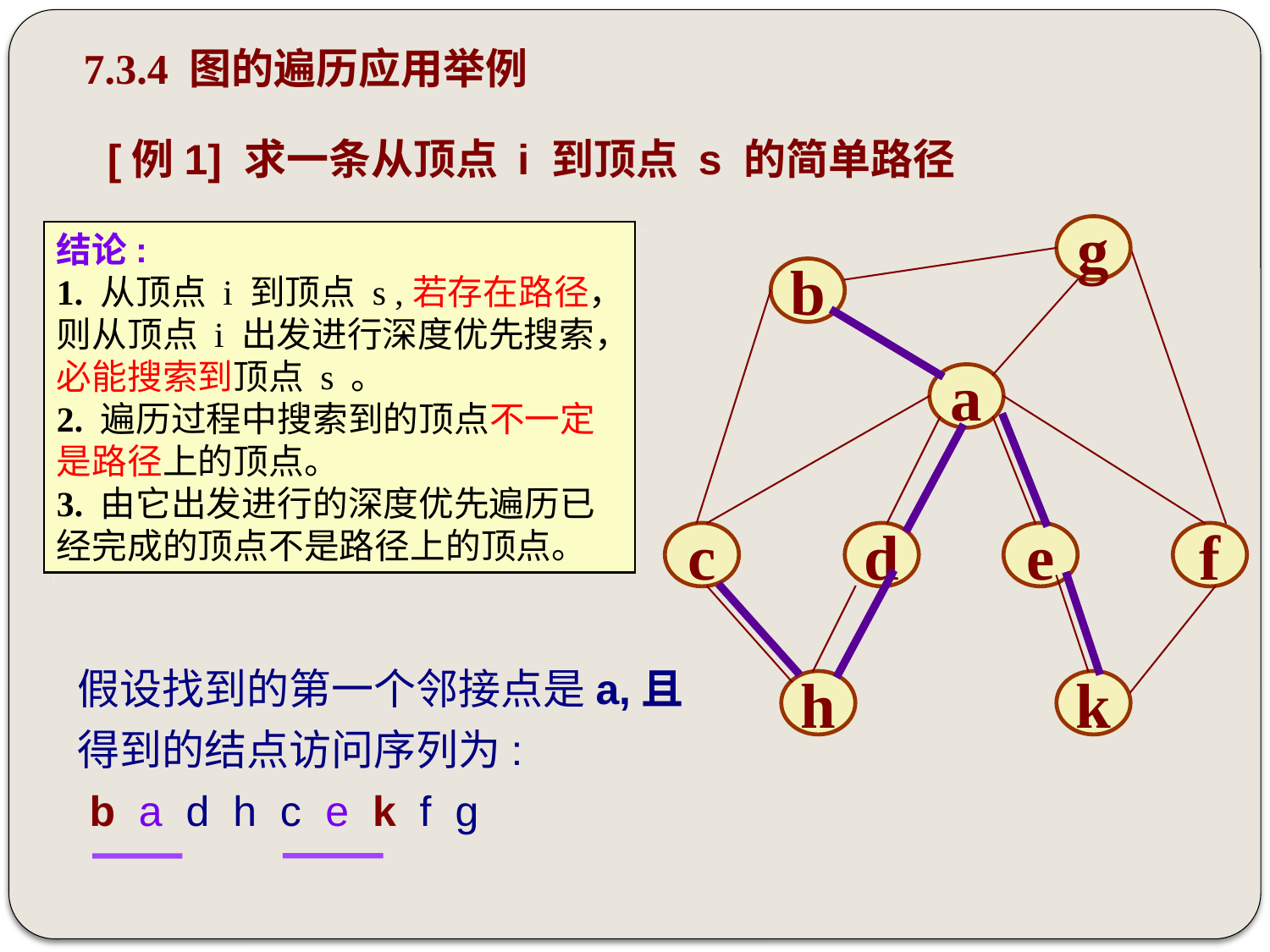

7.3.4 图的遍历应用举例
[例1] 求一条从顶点 i 到顶点 s 的简单路径

g

b

a

c
d
e
f

h
k
结论:
1. 从顶点 i 到顶点 s ,若存在路径，则从顶点 i 出发进行深度优先搜索，必能搜索到顶点 s 。
2. 遍历过程中搜索到的顶点不一定是路径上的顶点。
3. 由它出发进行的深度优先遍历已经完成的顶点不是路径上的顶点。

假设找到的第一个邻接点是a,且
得到的结点访问序列为:
 b  a  d  h  c  e  k  f  g